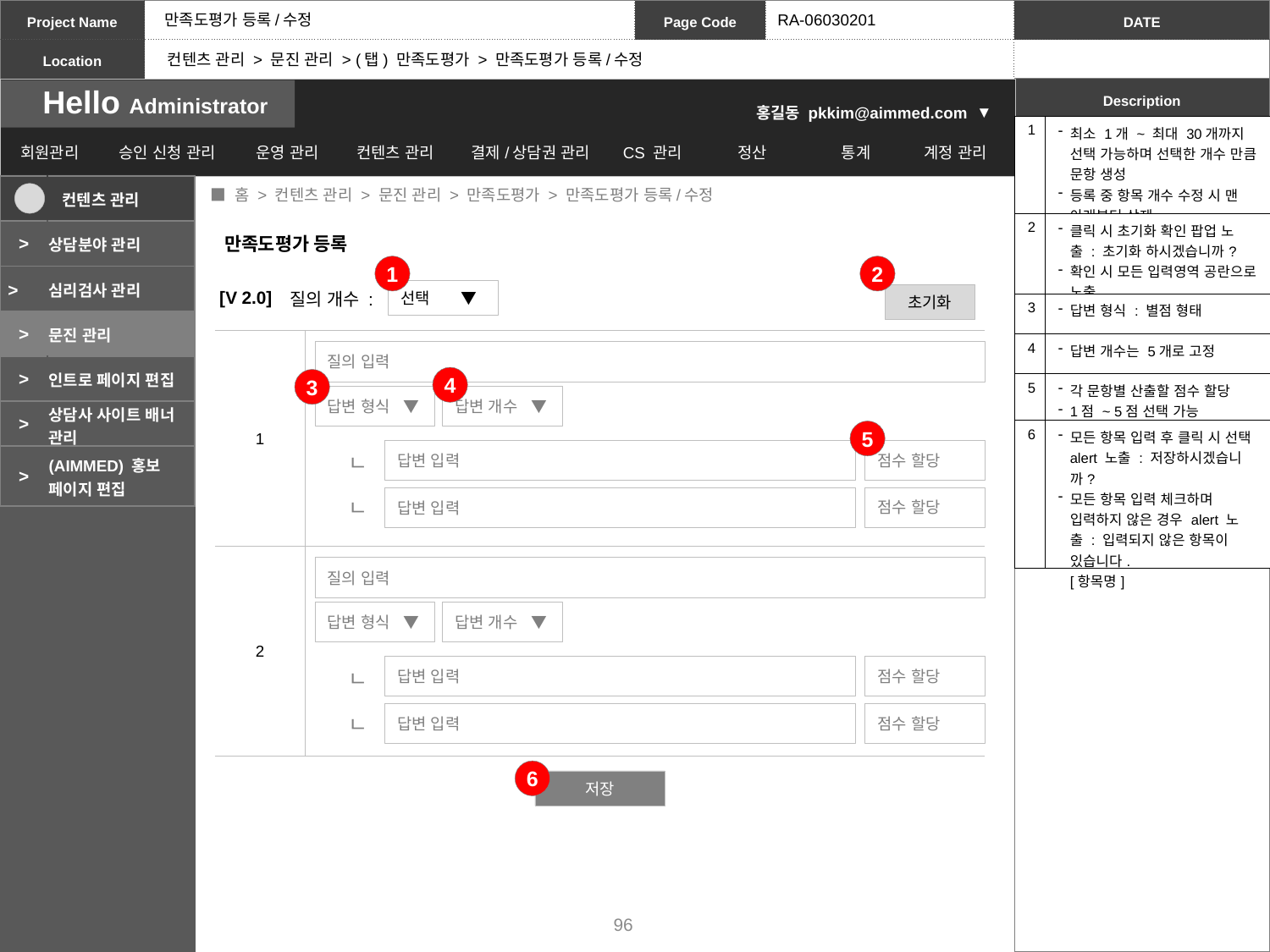

만족도평가 등록/수정
RA-06030201
컨텐츠 관리 > 문진 관리 > (탭) 만족도평가 > 만족도평가 등록/수정
| 1 | 최소 1개 ~ 최대 30개까지 선택 가능하며 선택한 개수 만큼 문항 생성 등록 중 항목 개수 수정 시 맨 아래부터 삭제 |
| --- | --- |
| 2 | 클릭 시 초기화 확인 팝업 노출 : 초기화 하시겠습니까? 확인 시 모든 입력영역 공란으로 노출 |
| 3 | 답변 형식 : 별점 형태 |
| 4 | 답변 개수는 5개로 고정 |
| 5 | 각 문항별 산출할 점수 할당 1점 ~ 5점 선택 가능 |
| 6 | 모든 항목 입력 후 클릭 시 선택 alert 노출 : 저장하시겠습니까? 모든 항목 입력 체크하며 입력하지 않은 경우 alert 노출 : 입력되지 않은 항목이 있습니다. [항목명] |
   ■ 홈 > 컨텐츠 관리 > 문진 관리 > 만족도평가 > 만족도평가 등록/수정

|  | 컨텐츠 관리 |
| --- | --- |
| > | 상담분야 관리 |
| > | 심리검사 관리 |
| > | 문진 관리 |
| > | 인트로 페이지 편집 |
| > | 상담사 사이트 배너 관리 |
| > | (AIMMED) 홍보 페이지 편집 |

만족도평가 등록
1
2
[V 2.0]
선택       ▼
질의 개수 :
초기화
| 1 |  |
| --- | --- |
| 2 |  |
질의 입력
4
3
답변 형식   ▼
답변 개수   ▼
5
점수 할당
답변 입력
ㄴ
점수 할당
답변 입력
ㄴ
질의 입력
답변 형식   ▼
답변 개수   ▼
점수 할당
답변 입력
ㄴ
점수 할당
답변 입력
ㄴ
6
저장
96